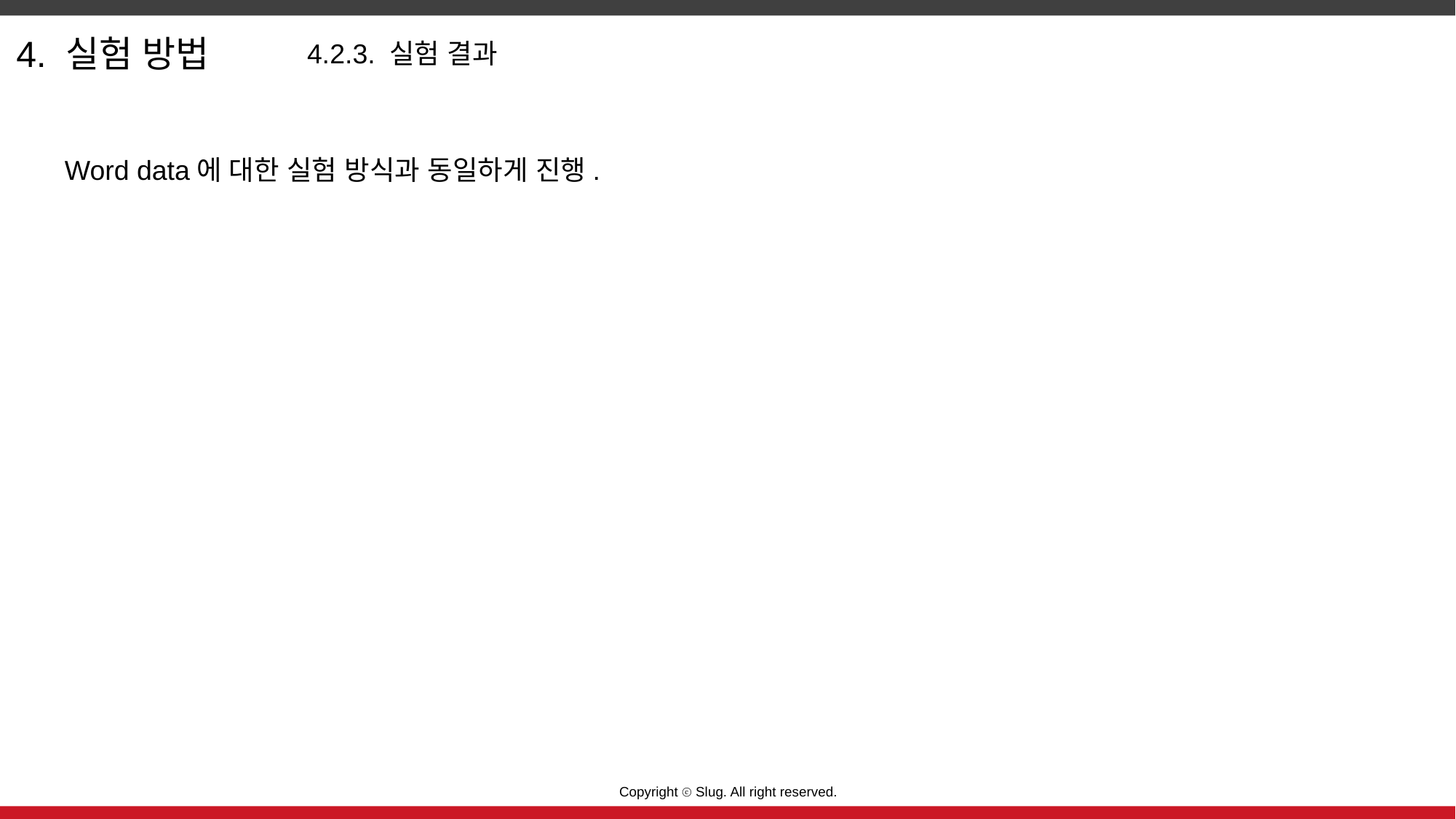

4. 실험 방법
4.2.3. 실험 결과
Word data에 대한 실험 방식과 동일하게 진행.